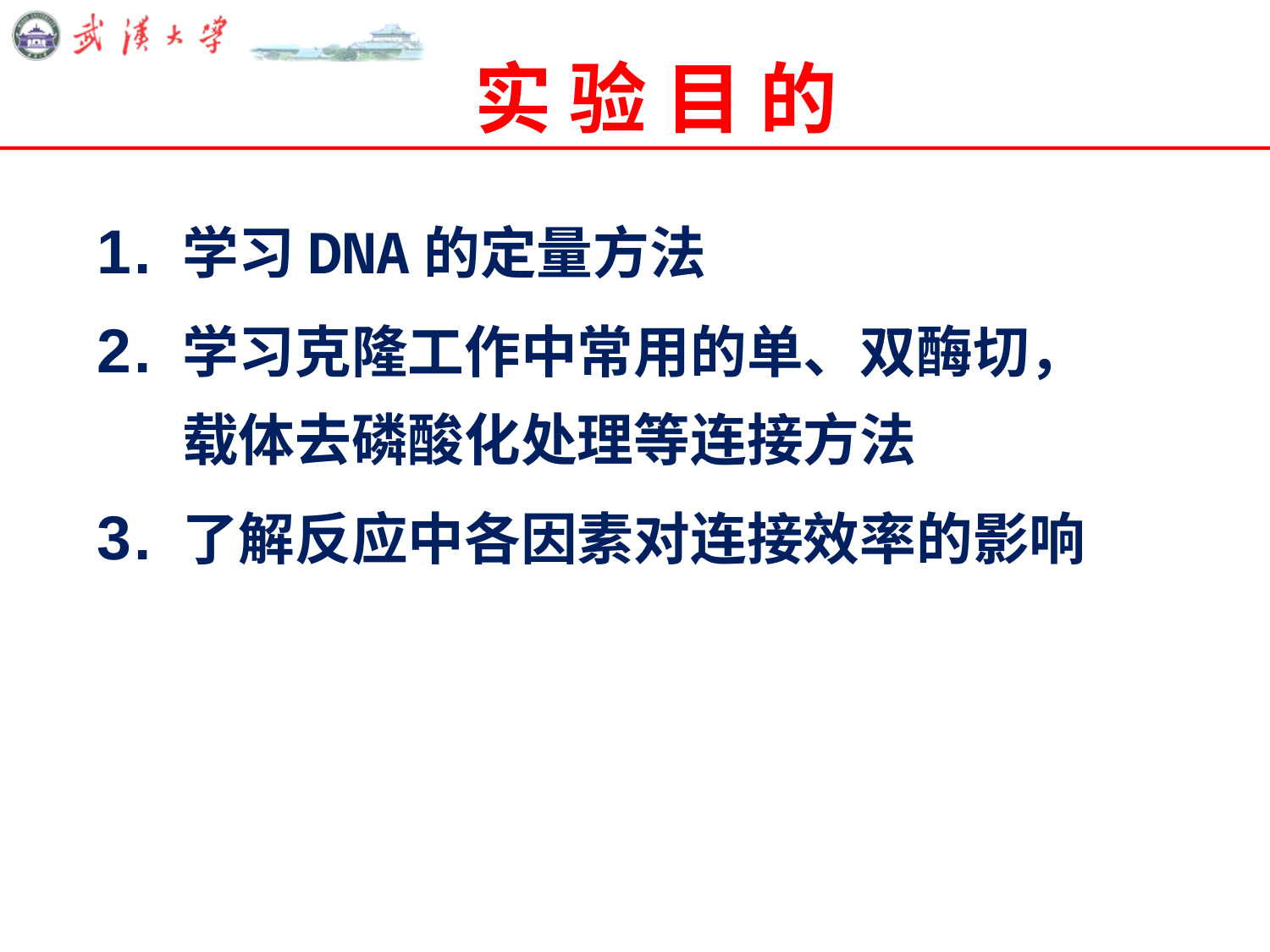

# 实 验 目 的

学习DNA的定量方法
学习克隆工作中常用的单、双酶切，载体去磷酸化处理等连接方法
了解反应中各因素对连接效率的影响